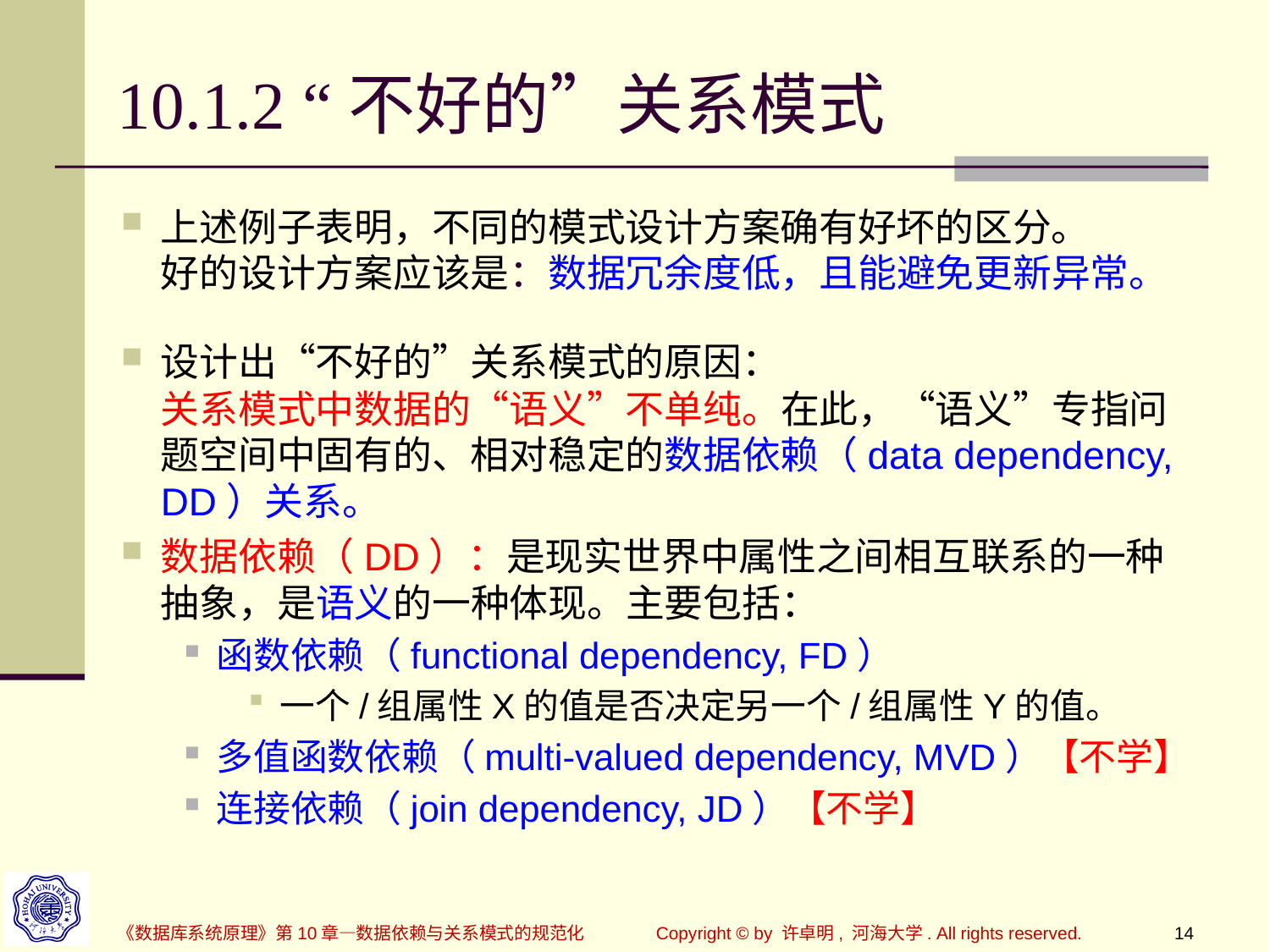

# 10.1.2 “不好的”关系模式
上述例子表明，不同的模式设计方案确有好坏的区分。
好的设计方案应该是：数据冗余度低，且能避免更新异常。
设计出“不好的”关系模式的原因：
关系模式中数据的“语义”不单纯。在此，“语义”专指问题空间中固有的、相对稳定的数据依赖（data dependency, DD）关系。
数据依赖（DD）：是现实世界中属性之间相互联系的一种抽象，是语义的一种体现。主要包括：
函数依赖（functional dependency, FD）
一个/组属性X的值是否决定另一个/组属性Y的值。
多值函数依赖（multi-valued dependency, MVD）【不学】
连接依赖（join dependency, JD）【不学】
《数据库系统原理》第10章—数据依赖与关系模式的规范化
Copyright © by 许卓明, 河海大学. All rights reserved.
14